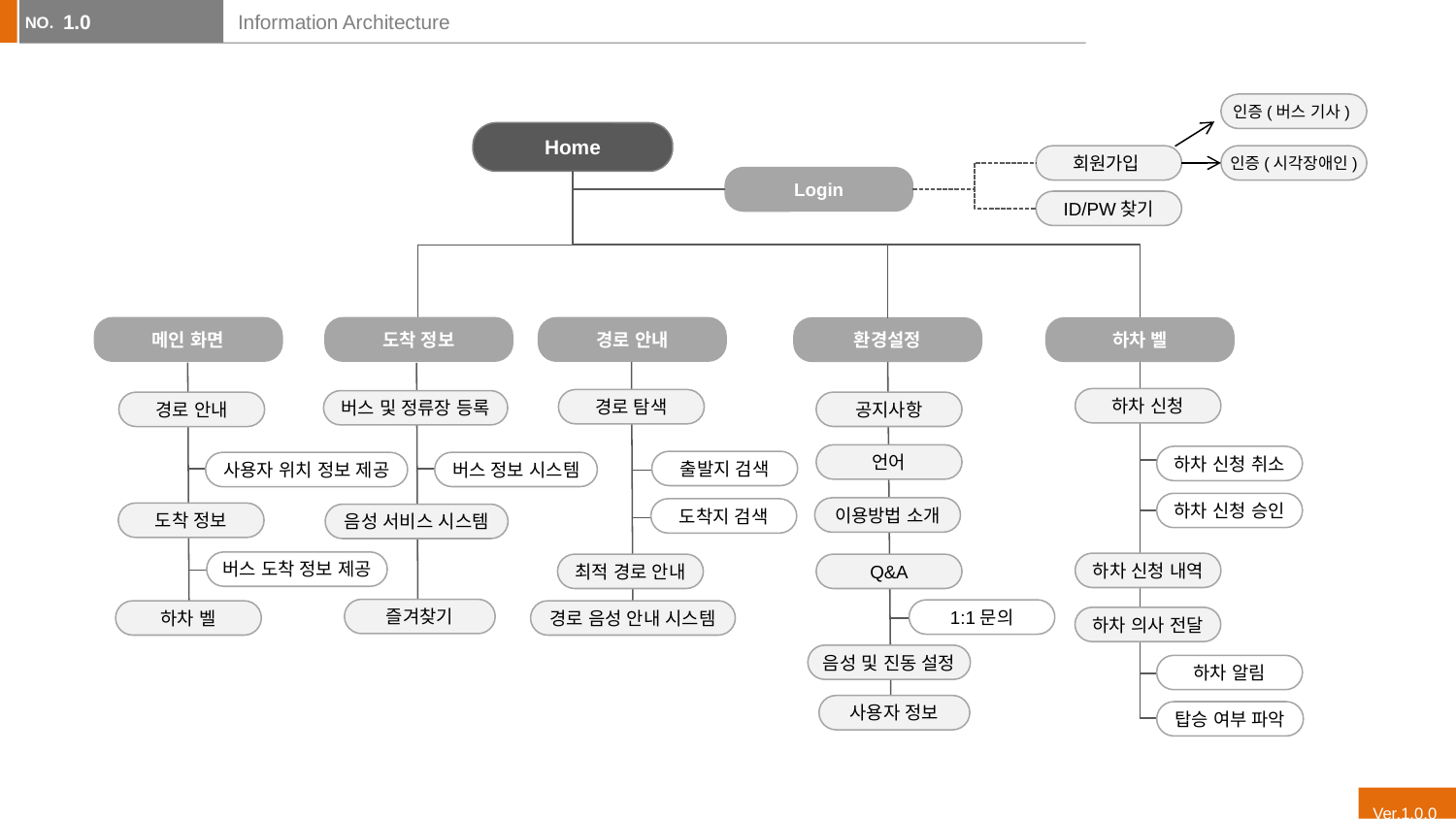

1.0
# Information Architecture
인증(버스 기사)
Home
회원가입
인증(시각장애인)
Login
ID/PW찾기
메인 화면
도착 정보
경로 안내
환경설정
하차 벨
하차 신청
경로 탐색
버스 및 정류장 등록
공지사항
경로 안내
언어
하차 신청 취소
출발지 검색
버스 정보 시스템
사용자 위치 정보 제공
하차 신청 승인
이용방법 소개
도착지 검색
도착 정보
음성 서비스 시스템
버스 도착 정보 제공
하차 신청 내역
최적 경로 안내
Q&A
즐겨찾기
1:1문의
하차 벨
경로 음성 안내 시스템
하차 의사 전달
음성 및 진동 설정
하차 알림
사용자 정보
탑승 여부 파악